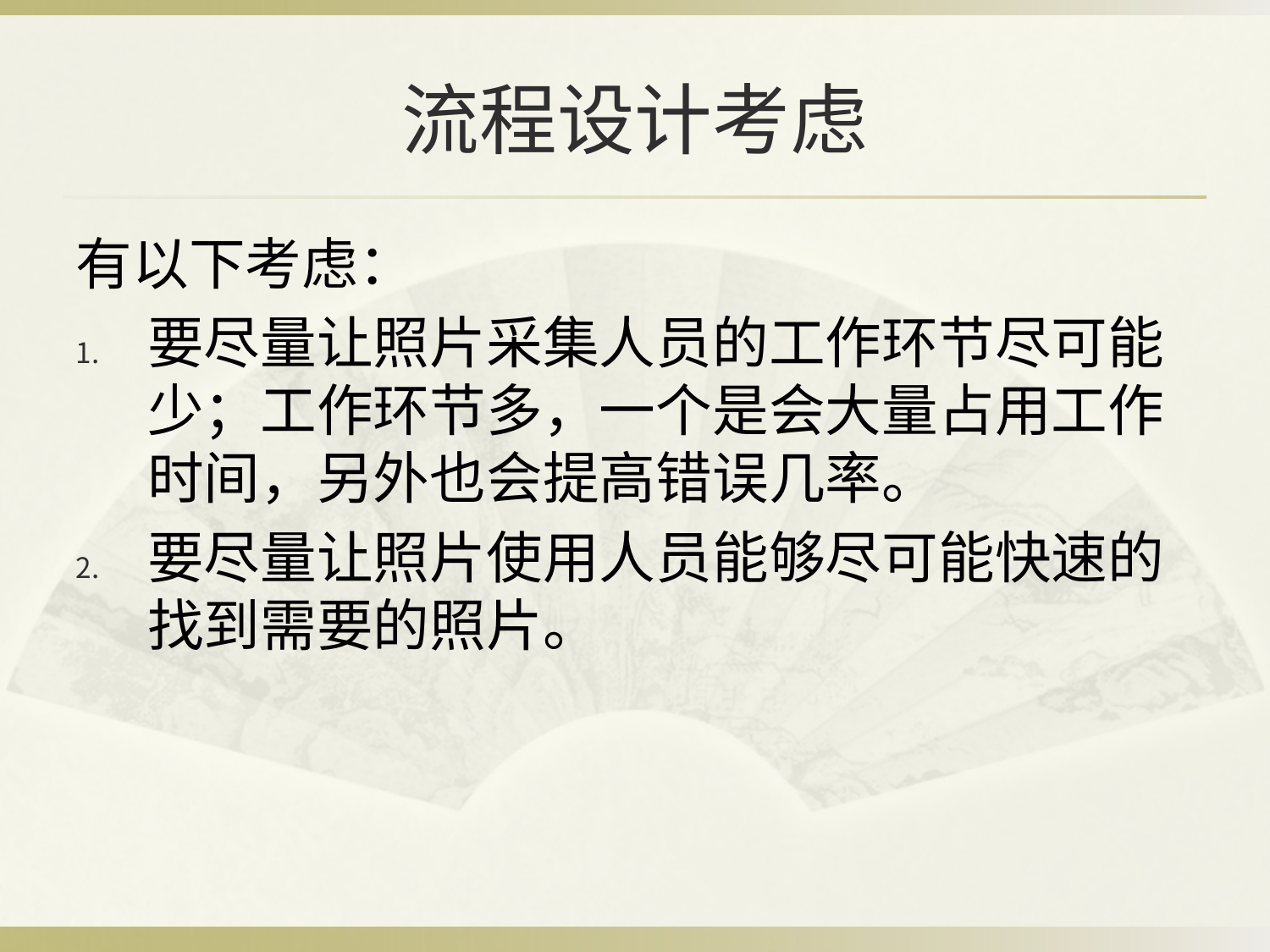

# 流程设计考虑
有以下考虑：
要尽量让照片采集人员的工作环节尽可能少；工作环节多，一个是会大量占用工作时间，另外也会提高错误几率。
要尽量让照片使用人员能够尽可能快速的找到需要的照片。